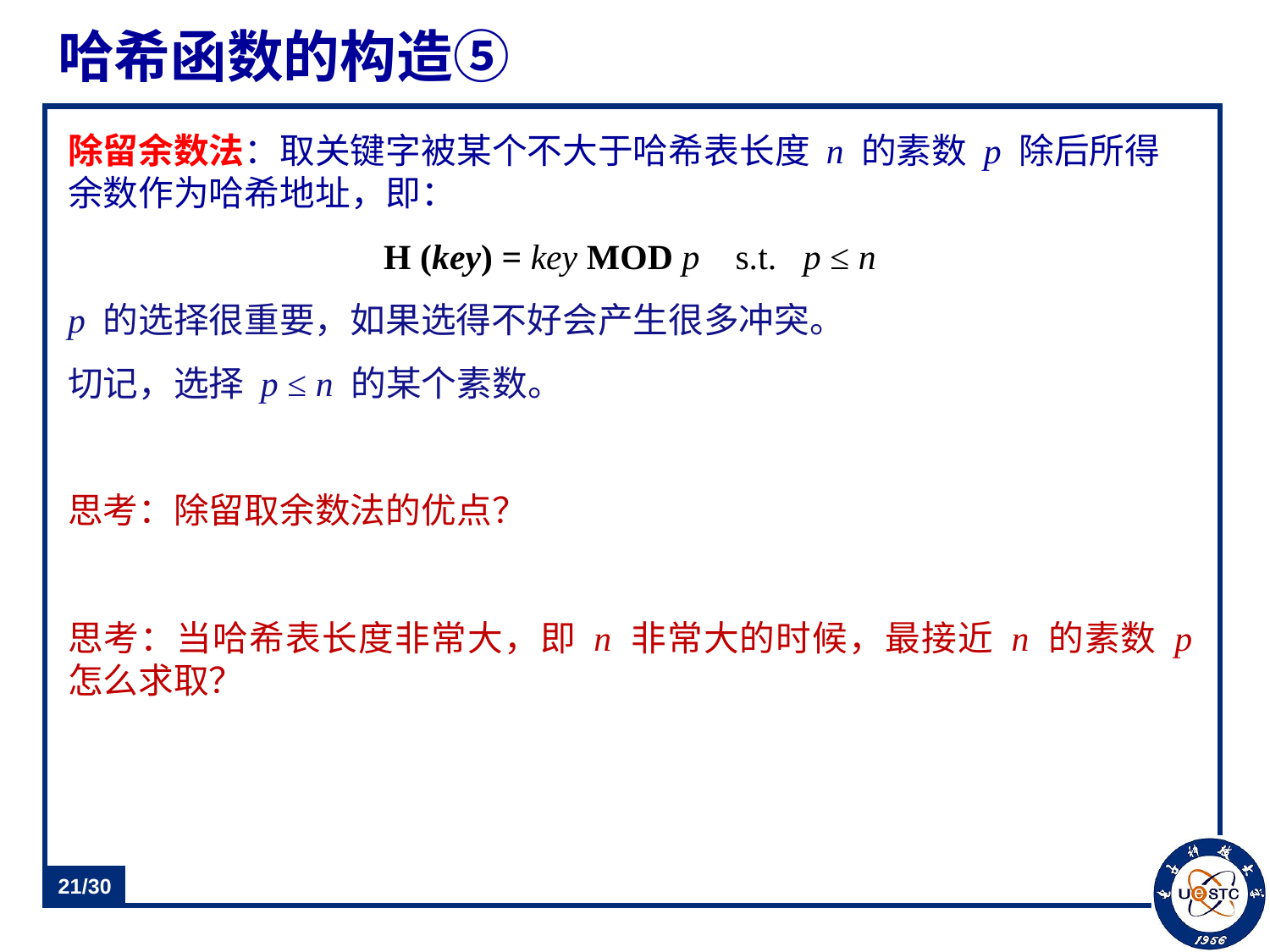

# 哈希函数的构造⑤
除留余数法：取关键字被某个不大于哈希表长度 n 的素数 p 除后所得余数作为哈希地址，即：
H (key) = key MOD p    s.t.   p ≤ n
p 的选择很重要，如果选得不好会产生很多冲突。
切记，选择 p ≤ n 的某个素数。

思考：除留取余数法的优点？

思考：当哈希表长度非常大，即 n 非常大的时候，最接近 n 的素数 p 怎么求取？

21/30